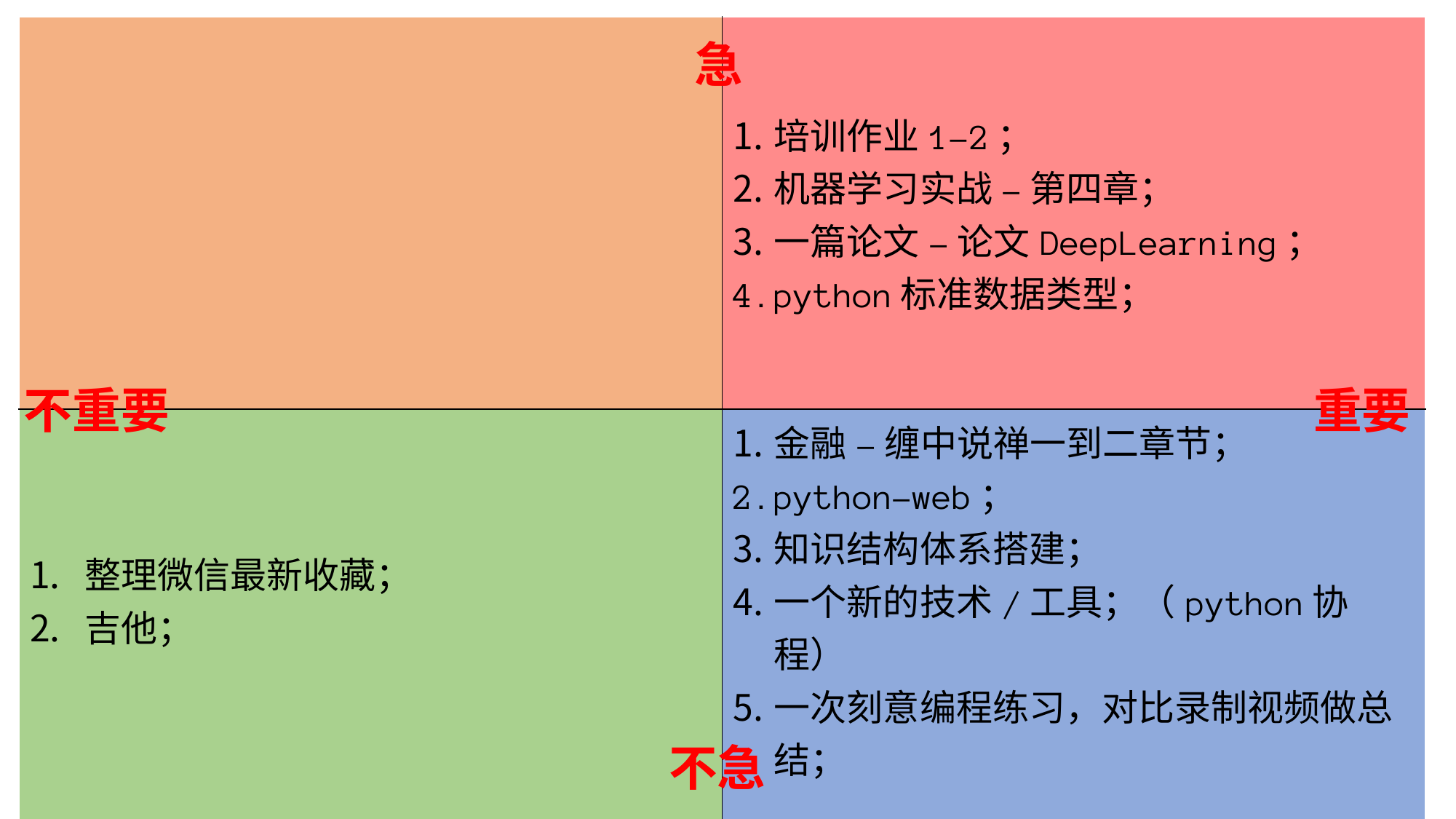

|  | 培训作业1-2； 机器学习实战-第四章； 一篇论文-论文DeepLearning； python标准数据类型； |
| --- | --- |
| 整理微信最新收藏； 吉他； | 金融-缠中说禅一到二章节； python-web； 知识结构体系搭建； 一个新的技术/工具；（python协程） 一次刻意编程练习，对比录制视频做总结； |
急
不重要
重要
不急